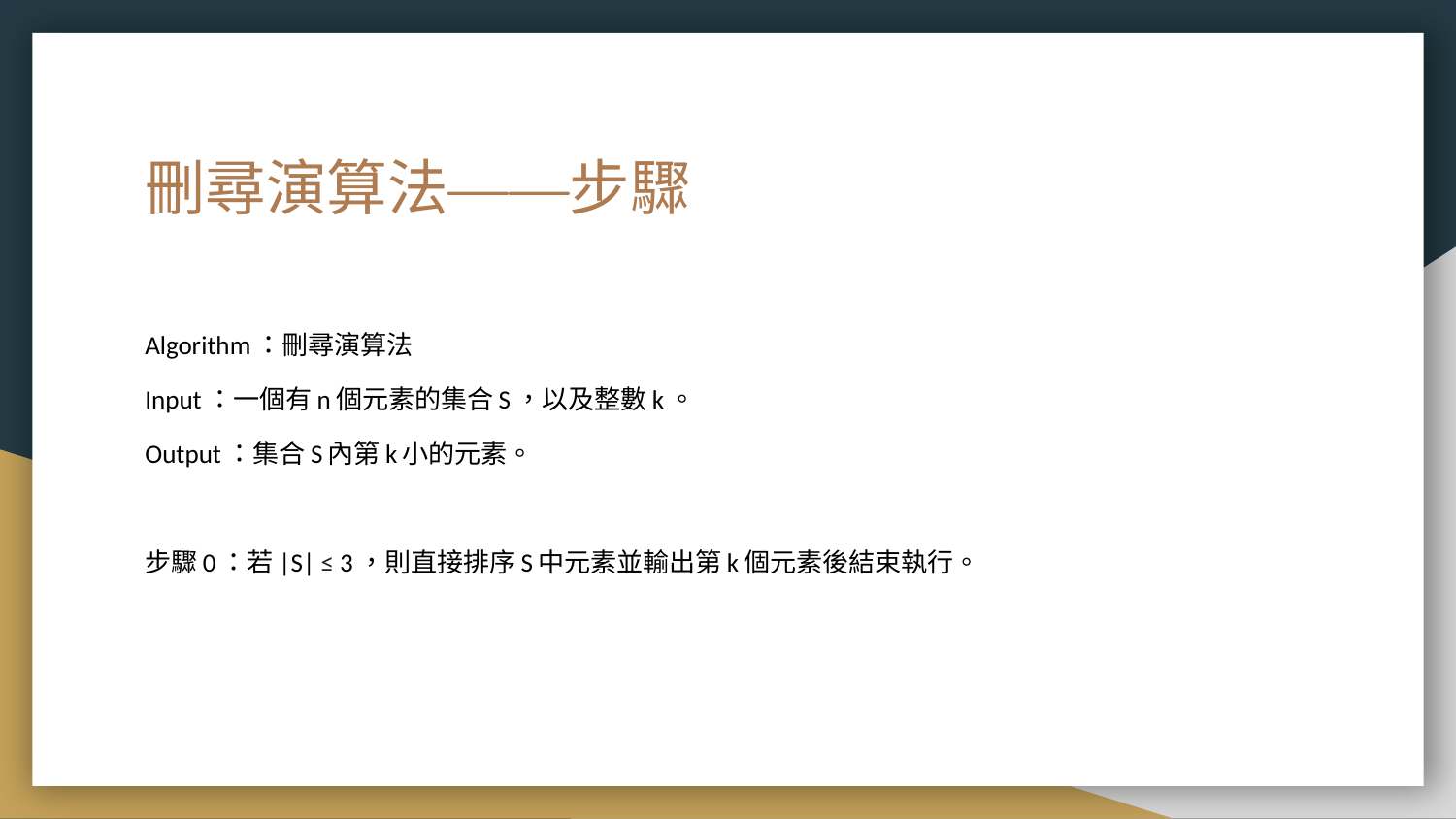

# 刪尋演算法——步驟
Algorithm：刪尋演算法
Input：一個有n個元素的集合S，以及整數k。
Output：集合S內第k小的元素。

步驟0：若|S| ≤ 3，則直接排序S中元素並輸出第k個元素後結束執行。